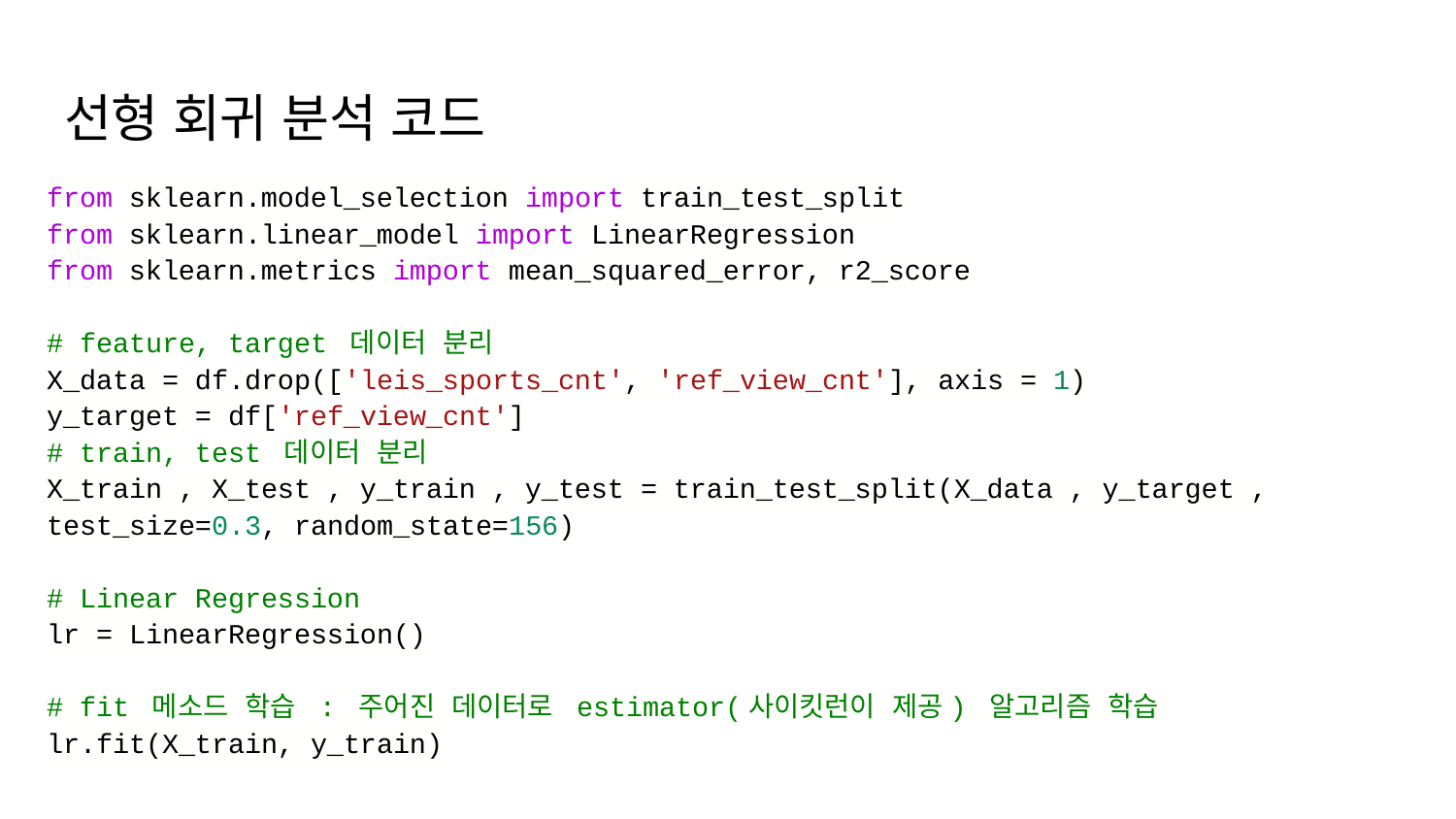

# 선형 회귀 분석 코드
from sklearn.model_selection import train_test_split
from sklearn.linear_model import LinearRegression
from sklearn.metrics import mean_squared_error, r2_score

# feature, target 데이터 분리
X_data = df.drop(['leis_sports_cnt', 'ref_view_cnt'], axis = 1)
y_target = df['ref_view_cnt']
# train, test 데이터 분리
X_train , X_test , y_train , y_test = train_test_split(X_data , y_target , test_size=0.3, random_state=156)

# Linear Regression
lr = LinearRegression()

# fit 메소드 학습 : 주어진 데이터로 estimator(사이킷런이 제공) 알고리즘 학습
lr.fit(X_train, y_train)